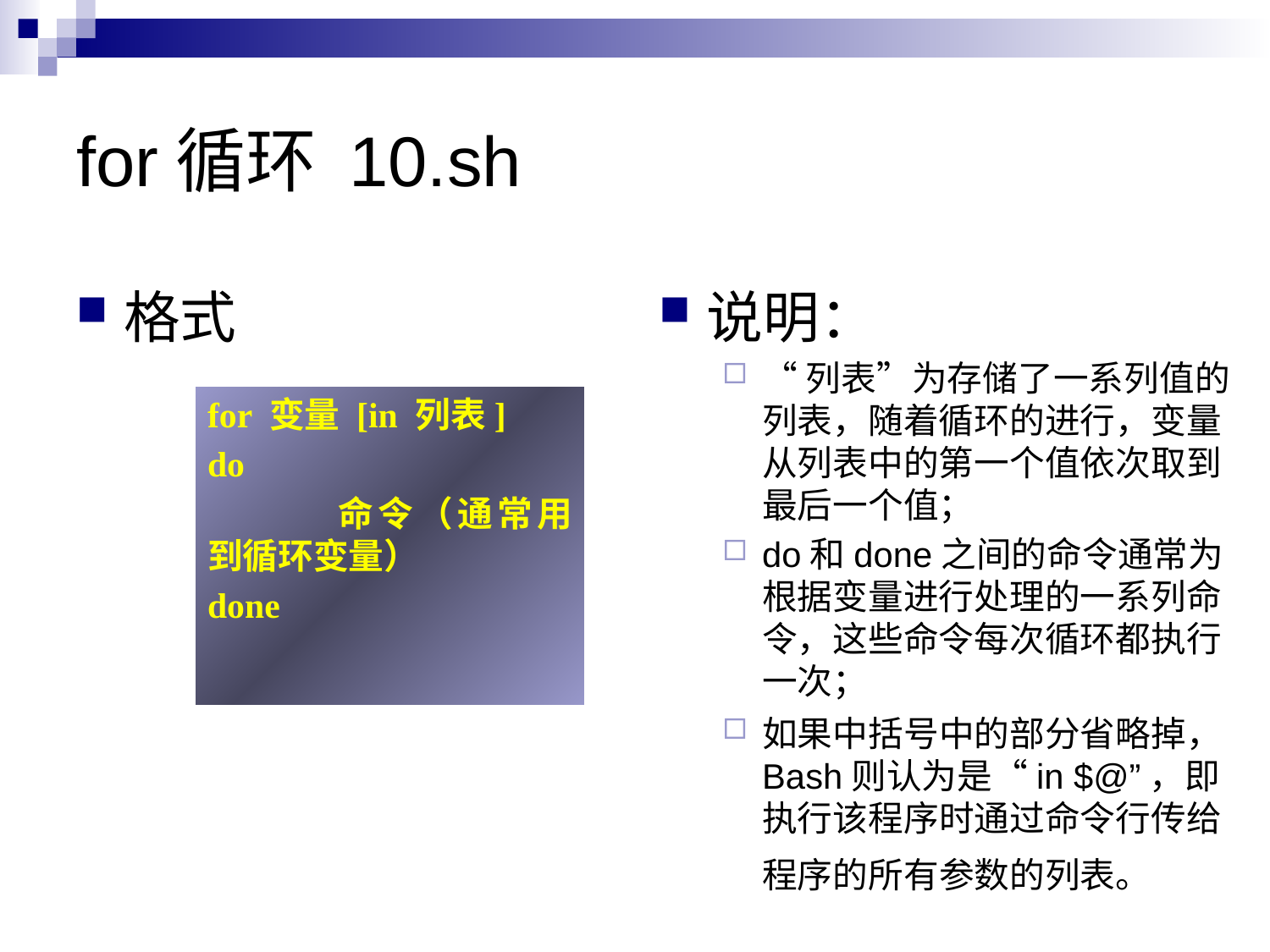

# for循环 10.sh
格式

说明：
“列表”为存储了一系列值的列表，随着循环的进行，变量从列表中的第一个值依次取到最后一个值；
do和done之间的命令通常为根据变量进行处理的一系列命令，这些命令每次循环都执行一次；
如果中括号中的部分省略掉，Bash则认为是“in $@”，即执行该程序时通过命令行传给程序的所有参数的列表。
for 变量 [in 列表]
do
	命令（通常用到循环变量）
done